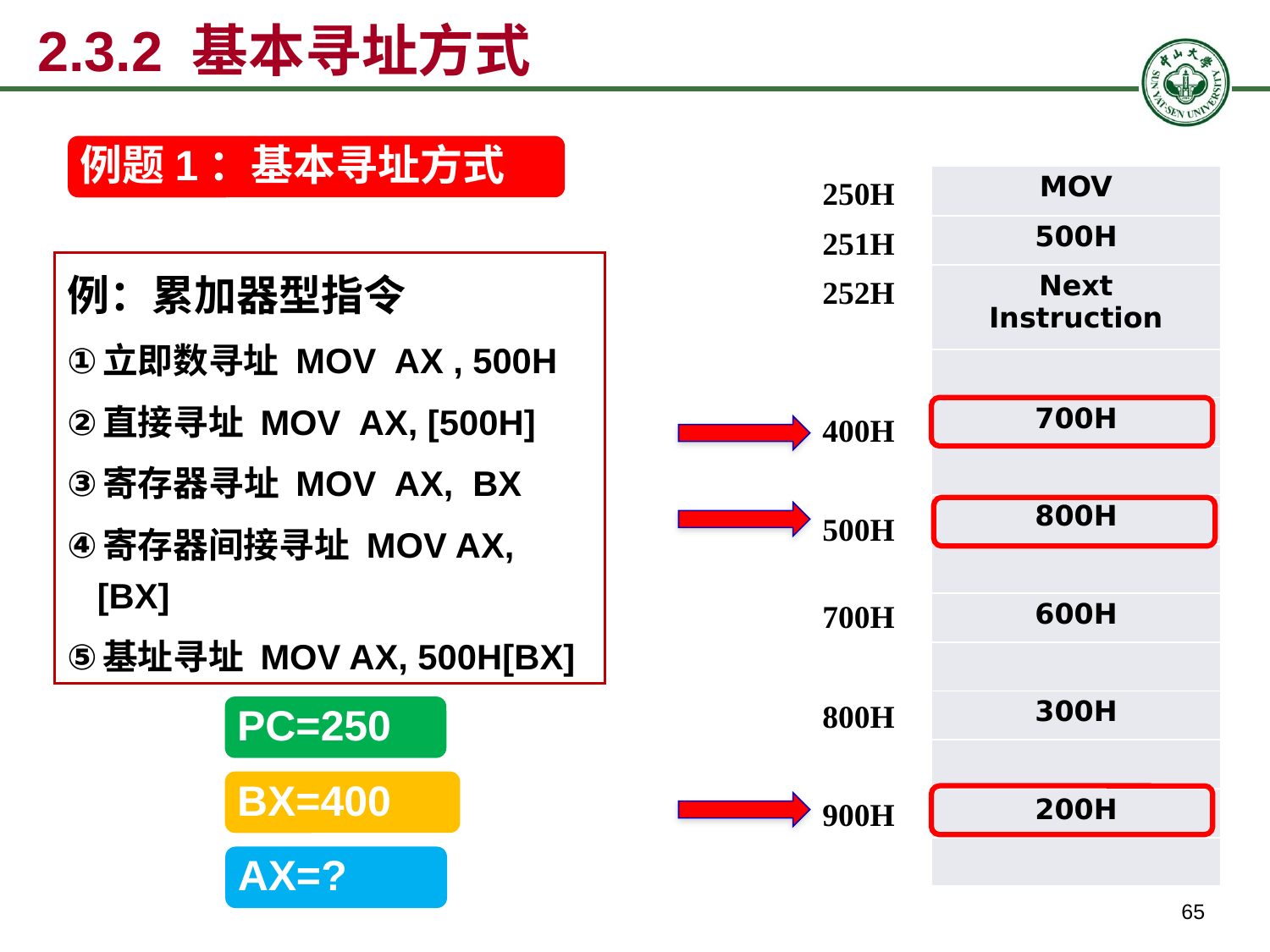

2.3.2 基本寻址方式
例题1：基本寻址方式
250H
251H
252H

400H

500H

700H

800H

900H
| MOV |
| --- |
| 500H |
| Next Instruction |
|  |
| 700H |
|  |
| 800H |
|  |
| 600H |
|  |
| 300H |
|  |
| 200H |
|  |
例：累加器型指令
立即数寻址 MOV  AX , 500H
直接寻址 MOV  AX, [500H]
寄存器寻址 MOV  AX,  BX
寄存器间接寻址 MOV AX,  [BX]
基址寻址 MOV AX, 500H[BX]

PC=250
BX=400

AX=?